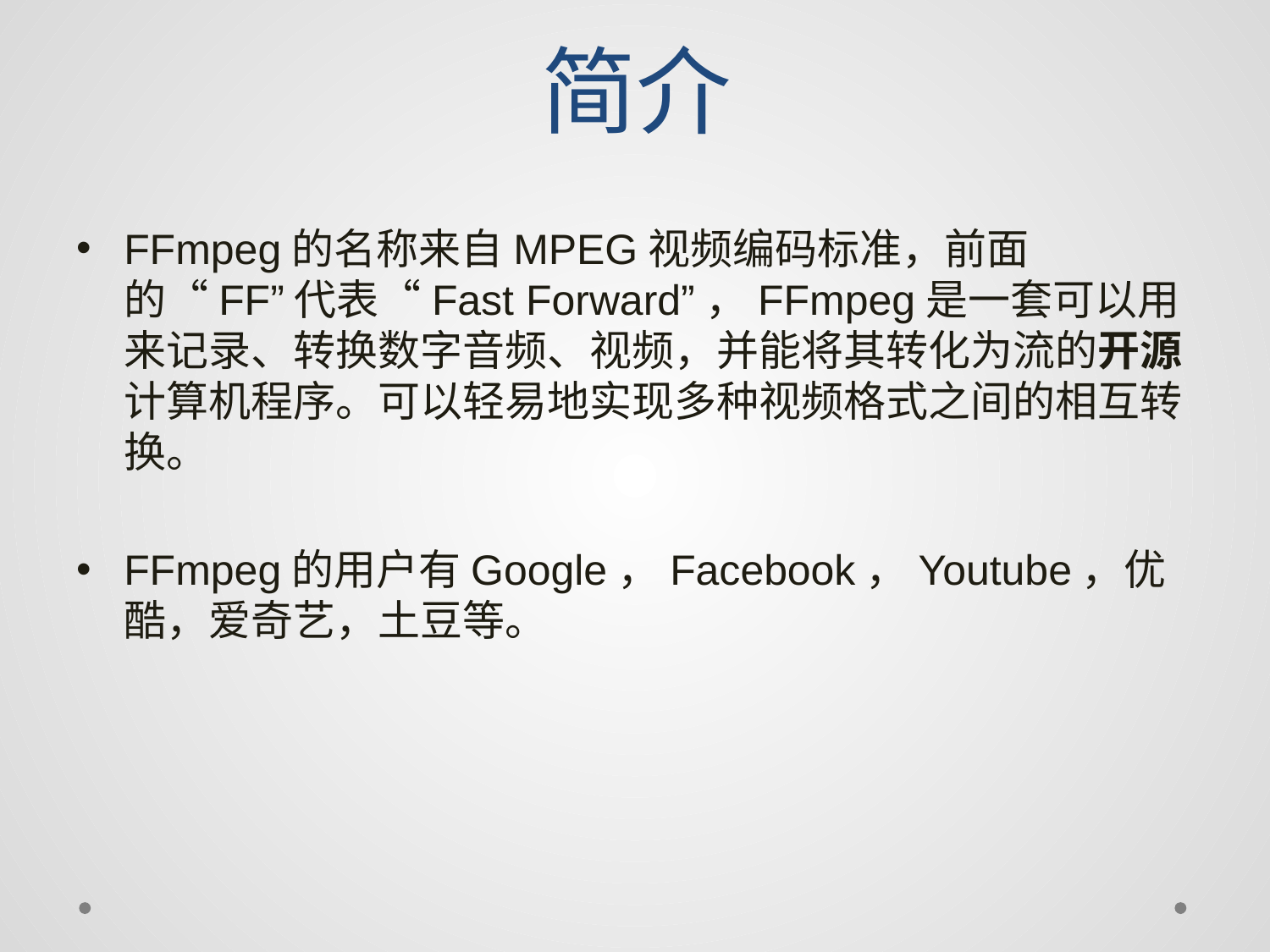

# 简介

FFmpeg的名称来自MPEG视频编码标准，前面的“FF”代表“Fast Forward”，FFmpeg是一套可以用来记录、转换数字音频、视频，并能将其转化为流的开源计算机程序。可以轻易地实现多种视频格式之间的相互转换。

FFmpeg的用户有Google，Facebook，Youtube，优酷，爱奇艺，土豆等。